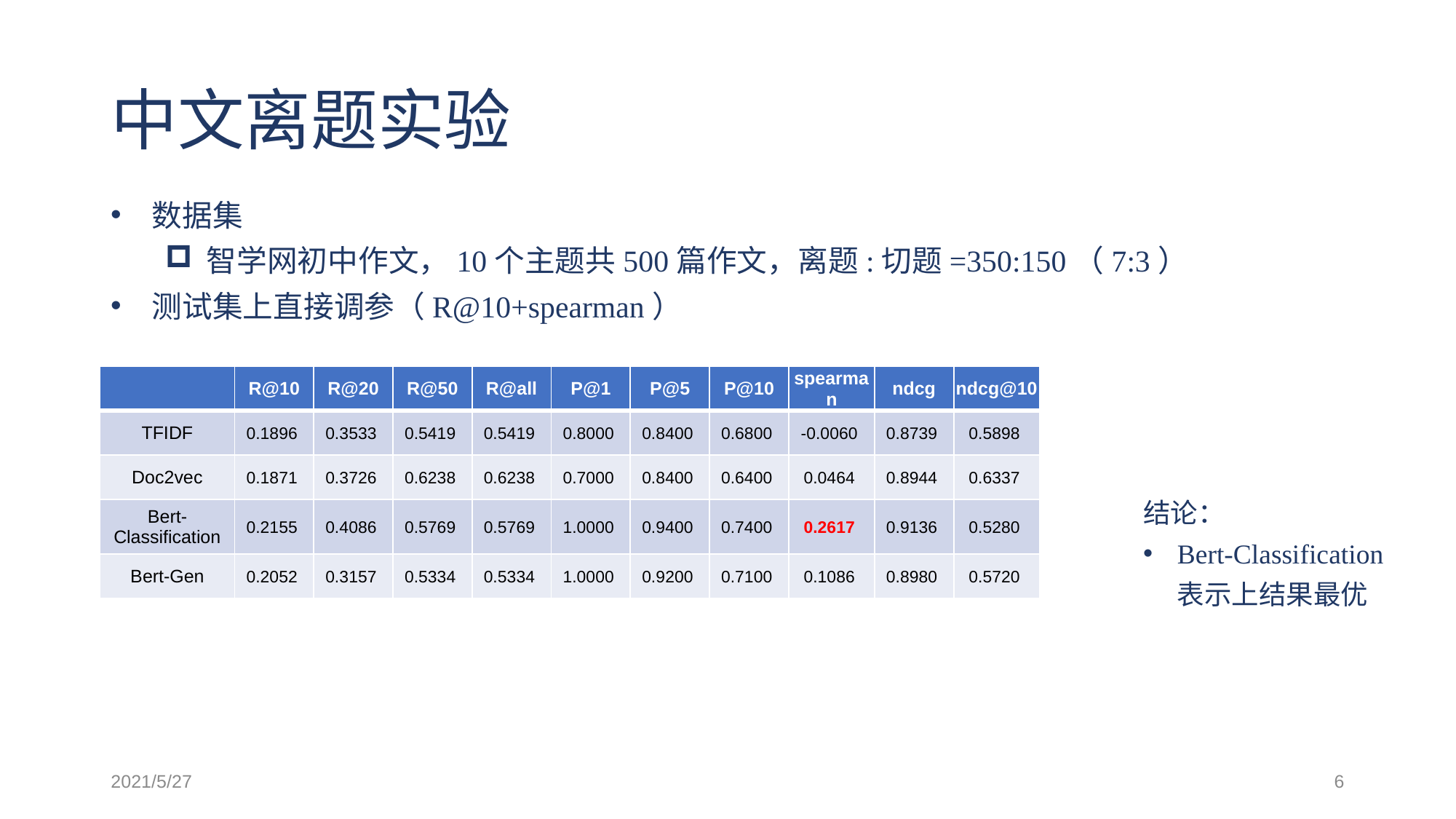

# 中文离题实验
数据集
智学网初中作文，10个主题共500篇作文，离题:切题=350:150（7:3）
测试集上直接调参（R@10+spearman）
|  | R@10 | R@20 | R@50 | R@all | P@1 | P@5 | P@10 | spearman | ndcg | ndcg@10 |
| --- | --- | --- | --- | --- | --- | --- | --- | --- | --- | --- |
| TFIDF | 0.1896 | 0.3533 | 0.5419 | 0.5419 | 0.8000 | 0.8400 | 0.6800 | -0.0060 | 0.8739 | 0.5898 |
| Doc2vec | 0.1871 | 0.3726 | 0.6238 | 0.6238 | 0.7000 | 0.8400 | 0.6400 | 0.0464 | 0.8944 | 0.6337 |
| Bert-Classification | 0.2155 | 0.4086 | 0.5769 | 0.5769 | 1.0000 | 0.9400 | 0.7400 | 0.2617 | 0.9136 | 0.5280 |
| Bert-Gen | 0.2052 | 0.3157 | 0.5334 | 0.5334 | 1.0000 | 0.9200 | 0.7100 | 0.1086 | 0.8980 | 0.5720 |
结论：
Bert-Classification表示上结果最优
2021/5/27
6